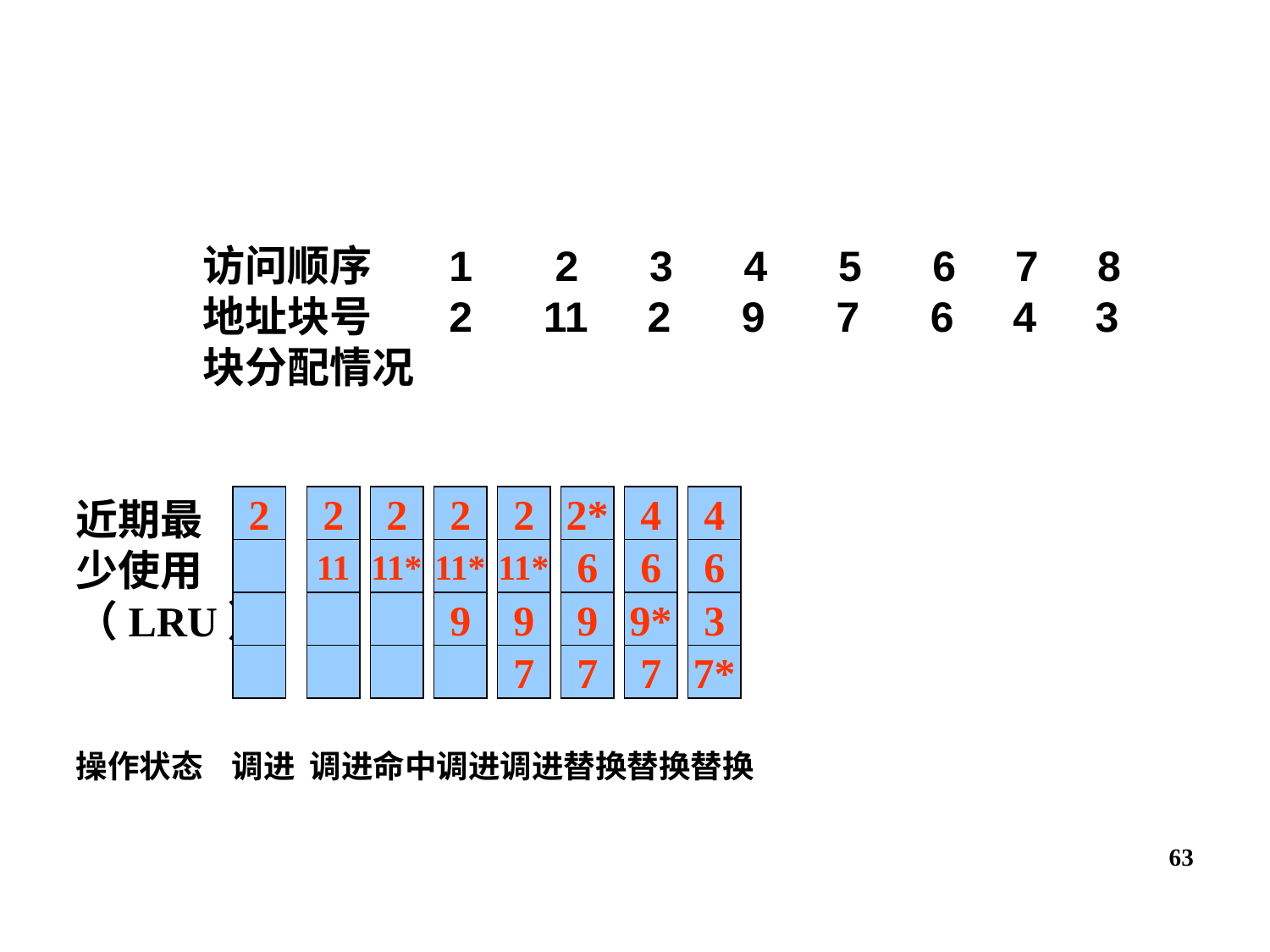

访问顺序       1       2      3      4      5      6     7     8
地址块号       2      11     2      9      7      6     4     3
块分配情况

近期最
少使用
（LRU）

操作状态    调进  调进命中调进调进替换替换替换
2
2
2
2
2
2*
4
4

11
11*
11*
11*
6
6
6

9
9
9
9*
3

7
7
7
7*
63